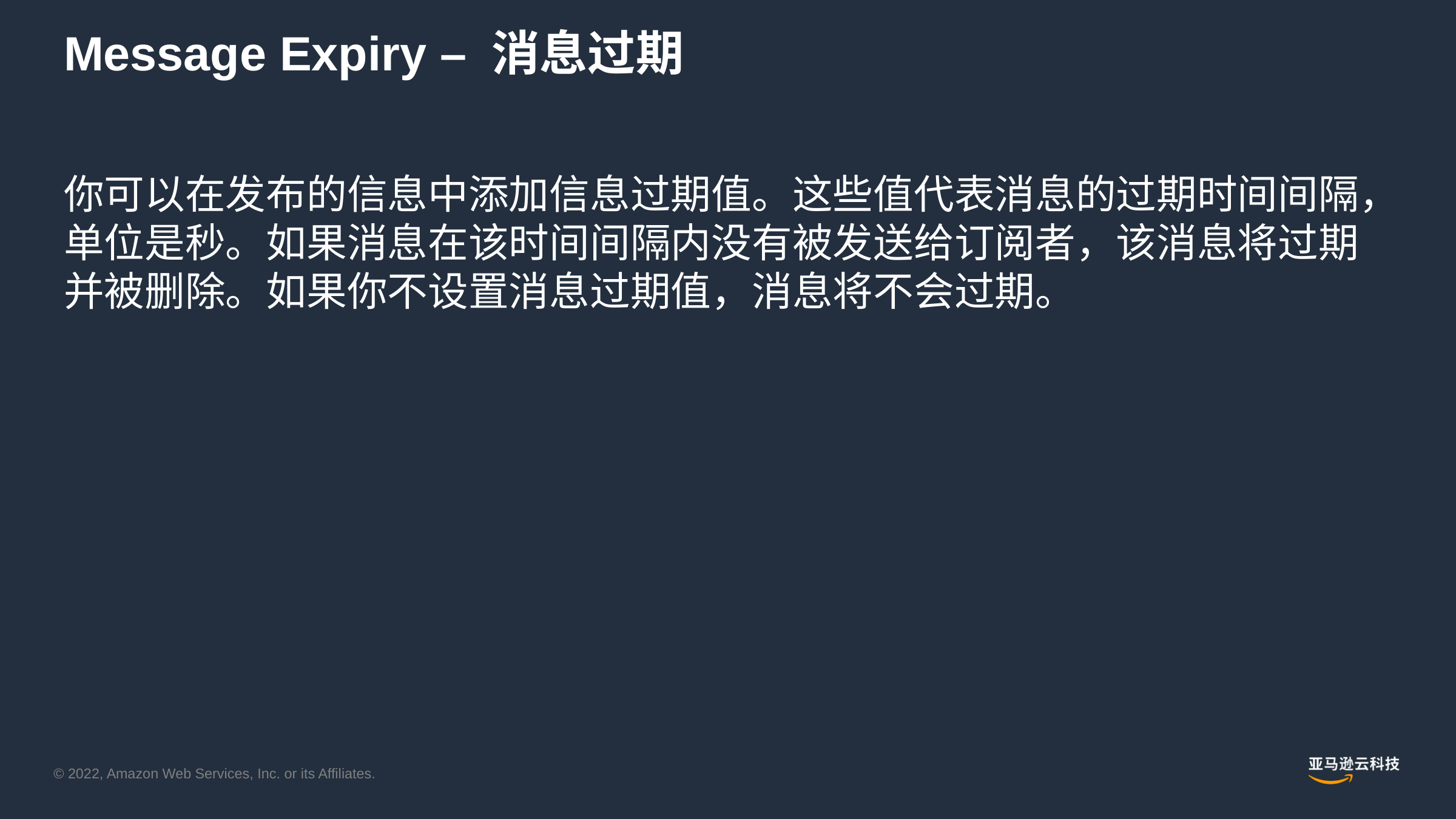

# Message Expiry – 消息过期
你可以在发布的信息中添加信息过期值。这些值代表消息的过期时间间隔，单位是秒。如果消息在该时间间隔内没有被发送给订阅者，该消息将过期并被删除。如果你不设置消息过期值，消息将不会过期。